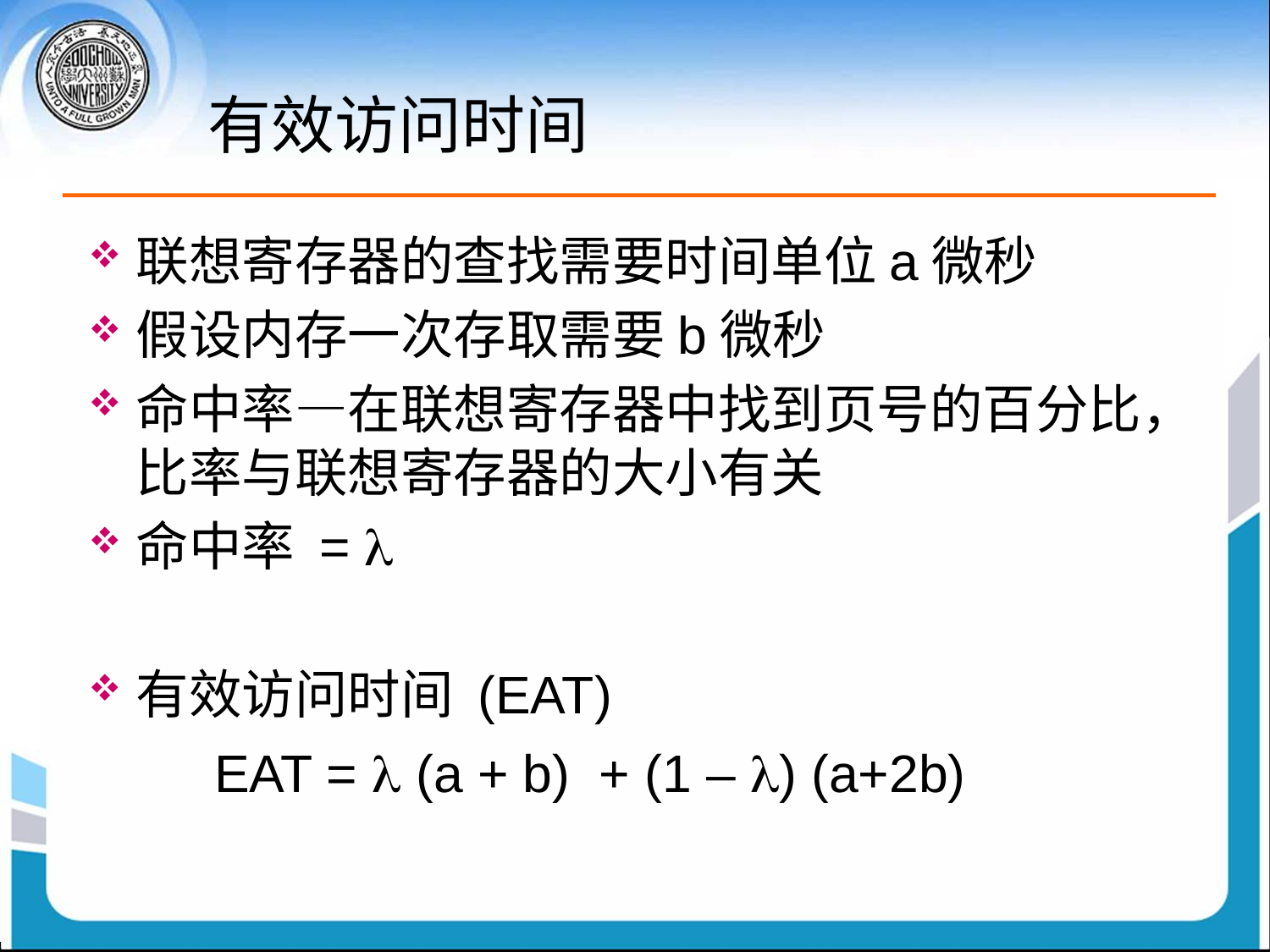

# 有效访问时间
联想寄存器的查找需要时间单位a微秒
假设内存一次存取需要b微秒
命中率—在联想寄存器中找到页号的百分比，比率与联想寄存器的大小有关
命中率 = λ

有效访问时间 (EAT)
	     EAT = λ (a + b)  + (1 – λ) (a+2b)